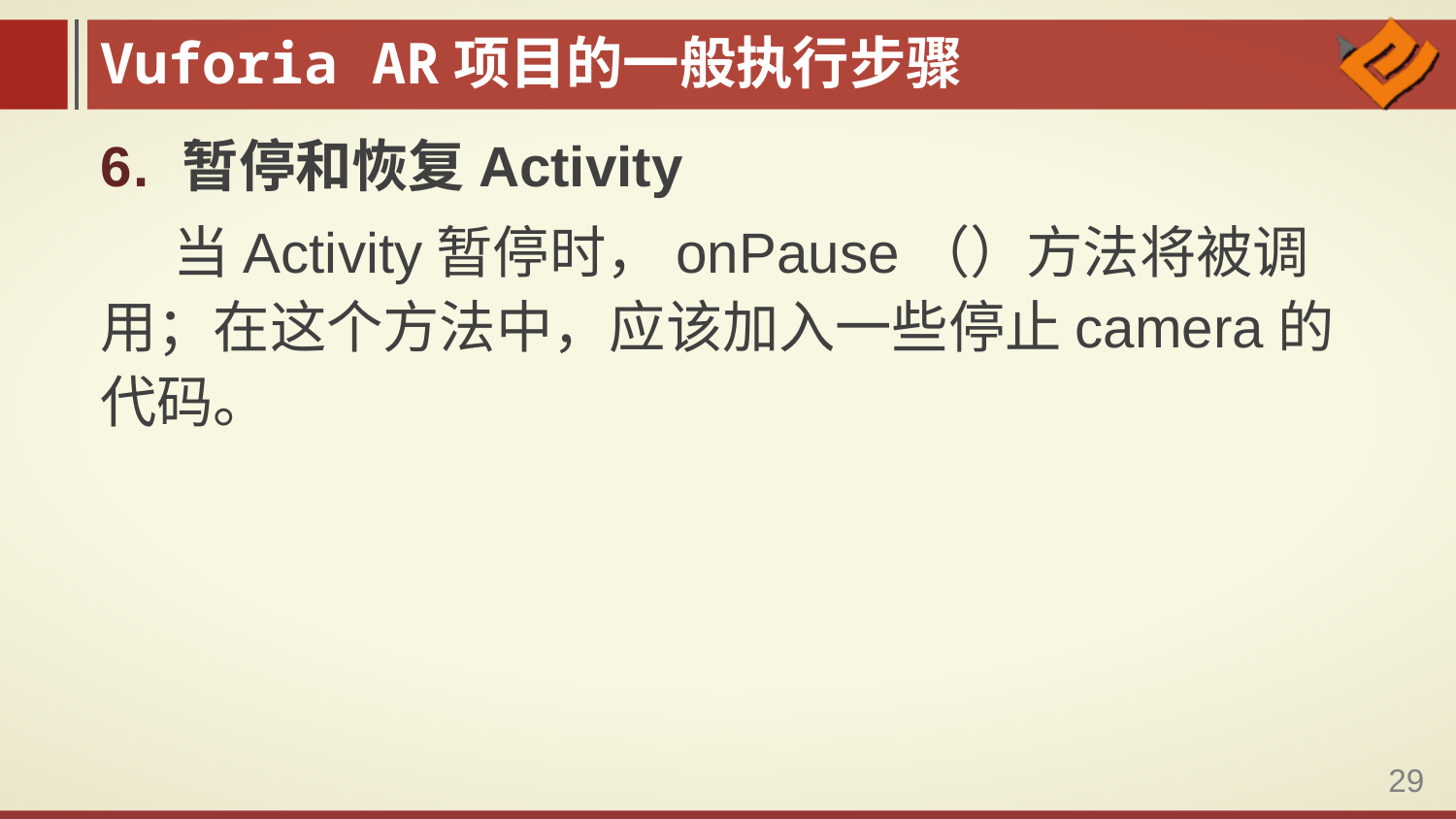

Vuforia AR项目的一般执行步骤
暂停和恢复Activity
当Activity暂停时，onPause（）方法将被调用；在这个方法中，应该加入一些停止camera的代码。